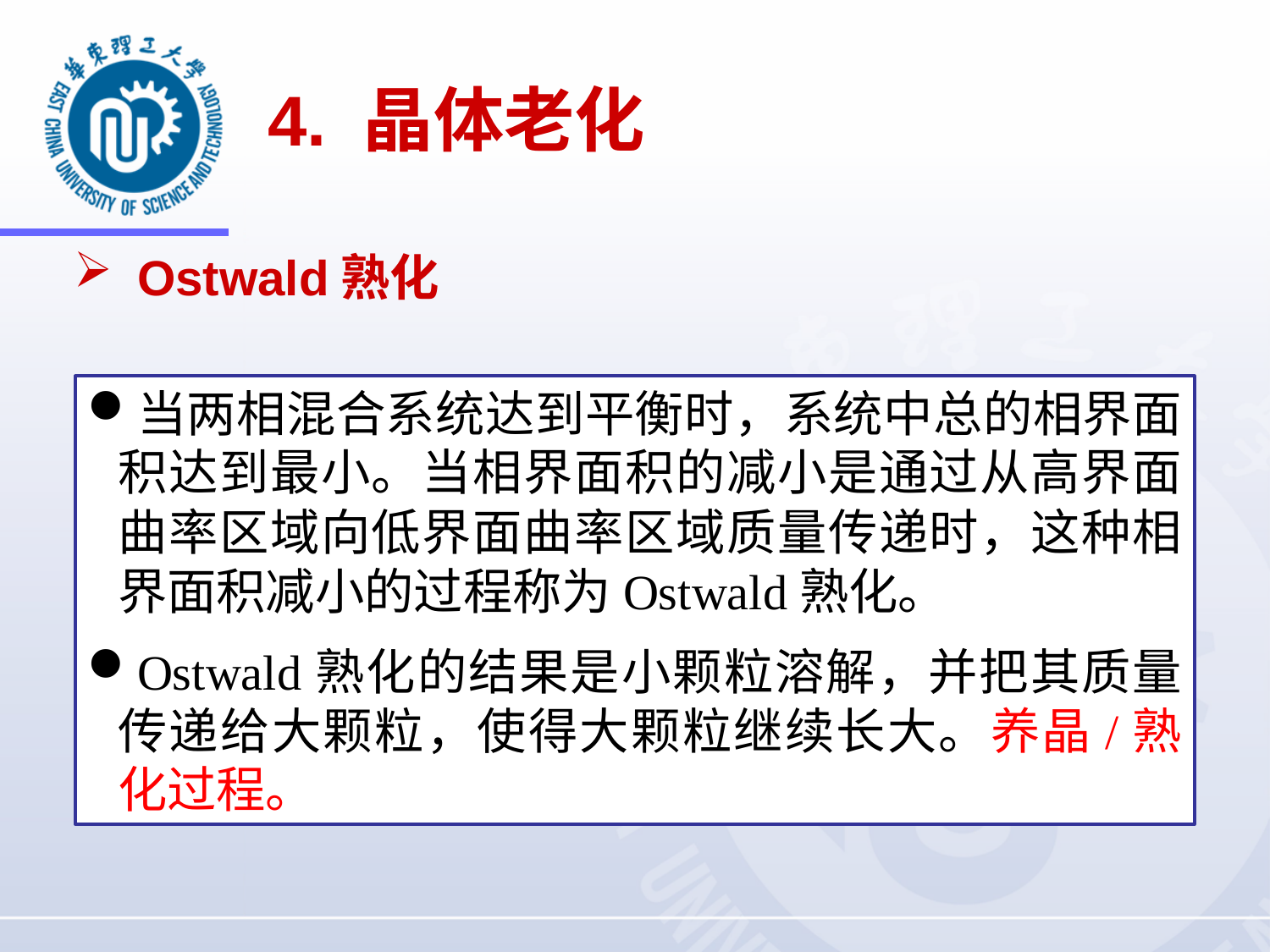

# 4. 晶体老化
Ostwald熟化
当两相混合系统达到平衡时，系统中总的相界面积达到最小。当相界面积的减小是通过从高界面曲率区域向低界面曲率区域质量传递时，这种相界面积减小的过程称为Ostwald熟化。
Ostwald熟化的结果是小颗粒溶解，并把其质量传递给大颗粒，使得大颗粒继续长大。养晶/熟化过程。